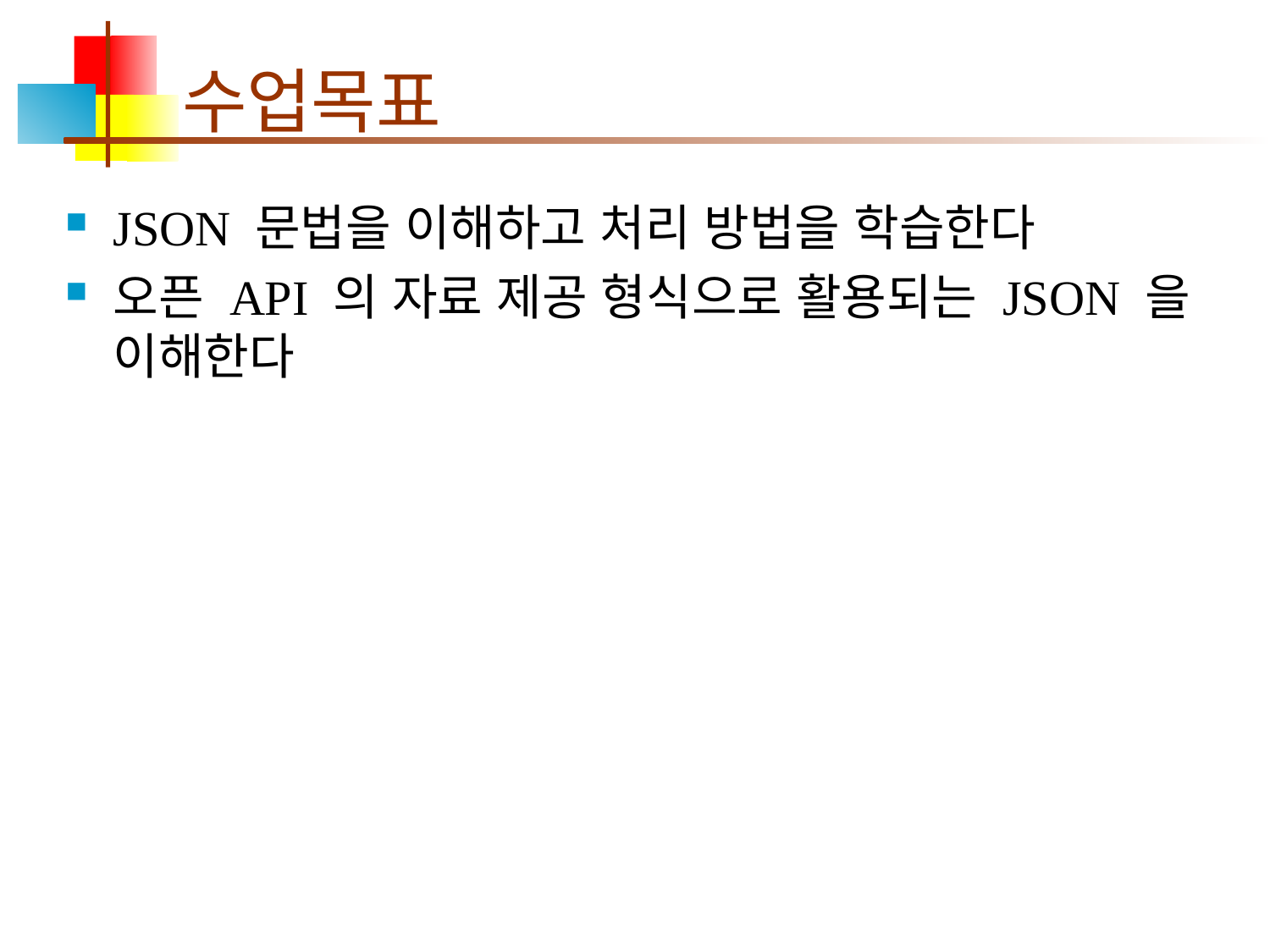

# 수업목표
JSON 문법을 이해하고 처리 방법을 학습한다
오픈 API 의 자료 제공 형식으로 활용되는 JSON 을 이해한다